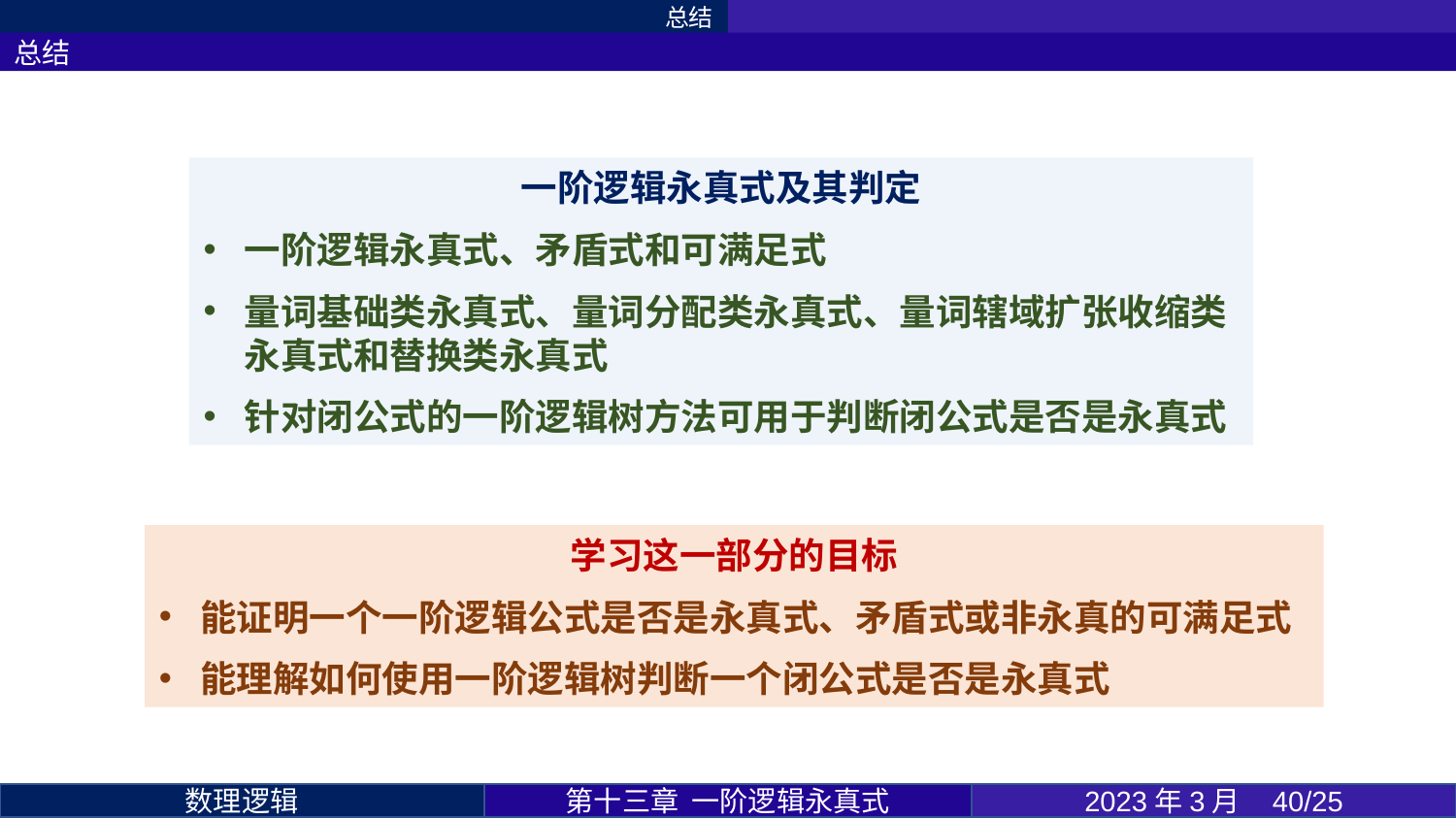

总结
总结
一阶逻辑永真式及其判定
一阶逻辑永真式、矛盾式和可满足式
量词基础类永真式、量词分配类永真式、量词辖域扩张收缩类永真式和替换类永真式
针对闭公式的一阶逻辑树方法可用于判断闭公式是否是永真式
学习这一部分的目标
能证明一个一阶逻辑公式是否是永真式、矛盾式或非永真的可满足式
能理解如何使用一阶逻辑树判断一个闭公式是否是永真式
第十三章  一阶逻辑永真式
2023年3月    40/25
数理逻辑